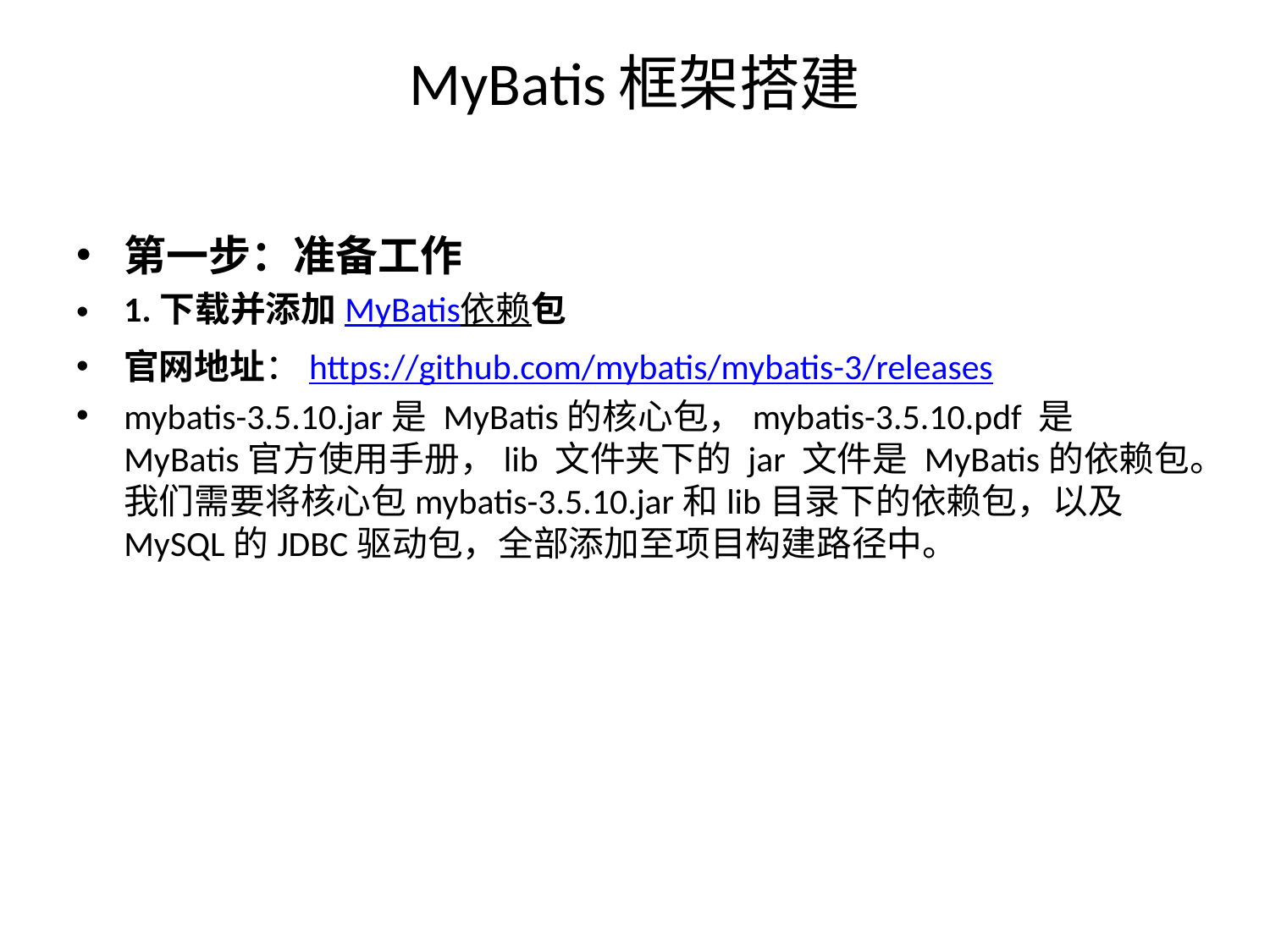

# MyBatis框架搭建
第一步：准备工作
1.下载并添加MyBatis依赖包
官网地址：https://github.com/mybatis/mybatis-3/releases
mybatis-3.5.10.jar是 MyBatis的核心包，mybatis-3.5.10.pdf 是 MyBatis官方使用手册，lib 文件夹下的 jar 文件是 MyBatis的依赖包。我们需要将核心包mybatis-3.5.10.jar和lib目录下的依赖包，以及MySQL的JDBC驱动包，全部添加至项目构建路径中。